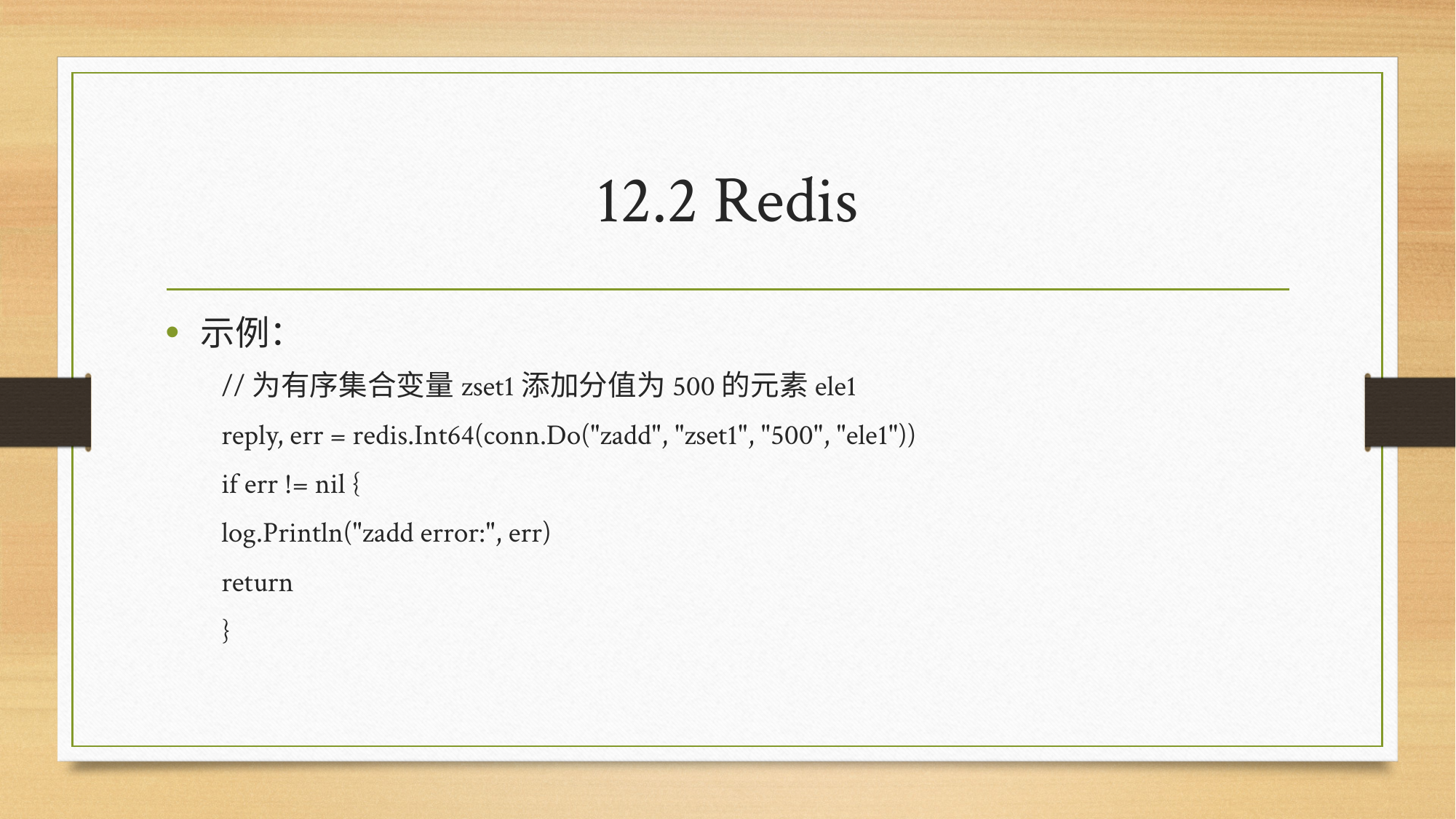

# 12.2 Redis
示例：
	//为有序集合变量zset1添加分值为500的元素ele1
	reply, err = redis.Int64(conn.Do("zadd", "zset1", "500", "ele1"))
	if err != nil {
		log.Println("zadd error:", err)
		return
	}